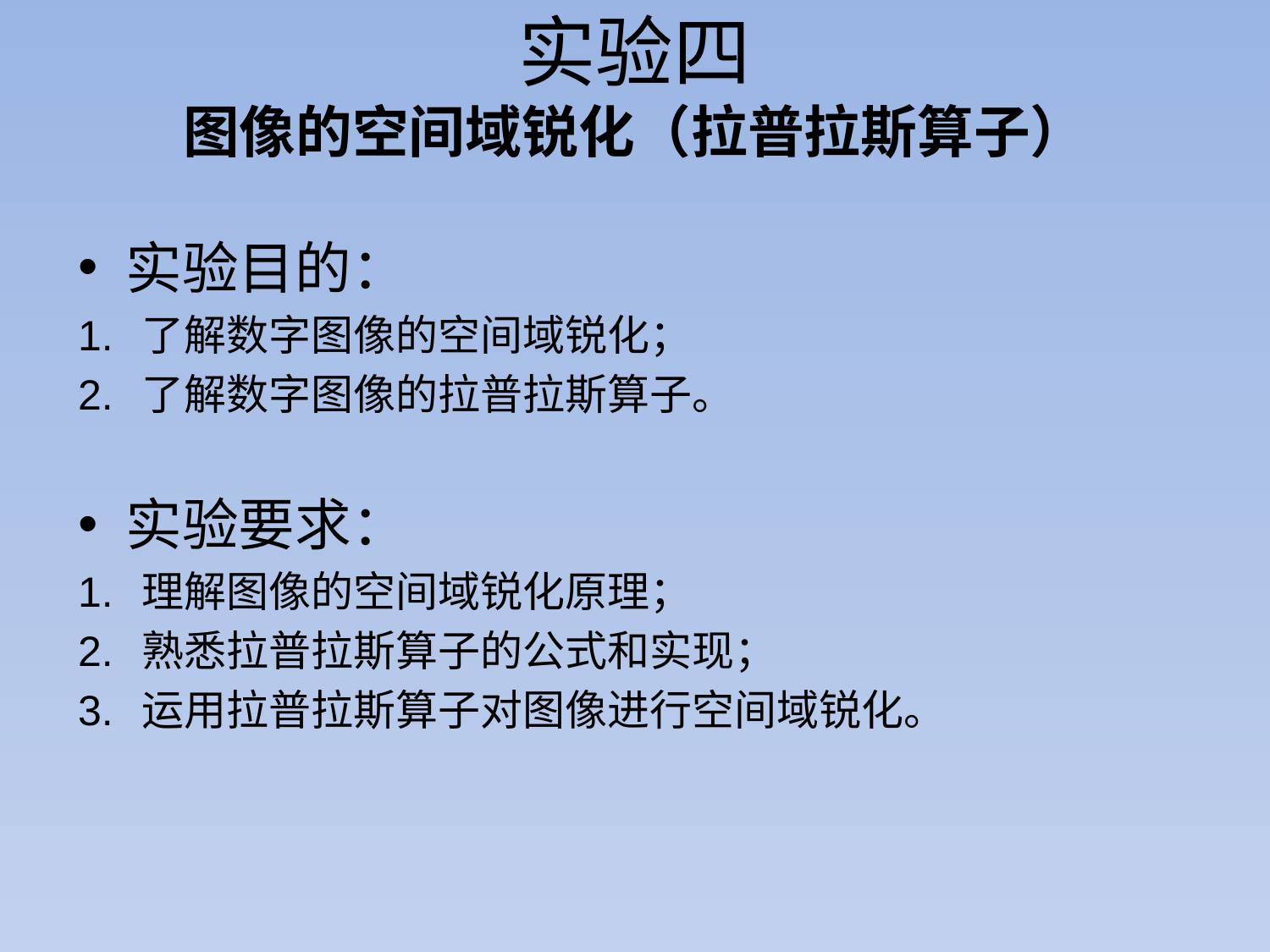

# 实验四 图像的空间域锐化（拉普拉斯算子）
实验目的：
了解数字图像的空间域锐化；
了解数字图像的拉普拉斯算子。

实验要求：
理解图像的空间域锐化原理；
熟悉拉普拉斯算子的公式和实现；
运用拉普拉斯算子对图像进行空间域锐化。